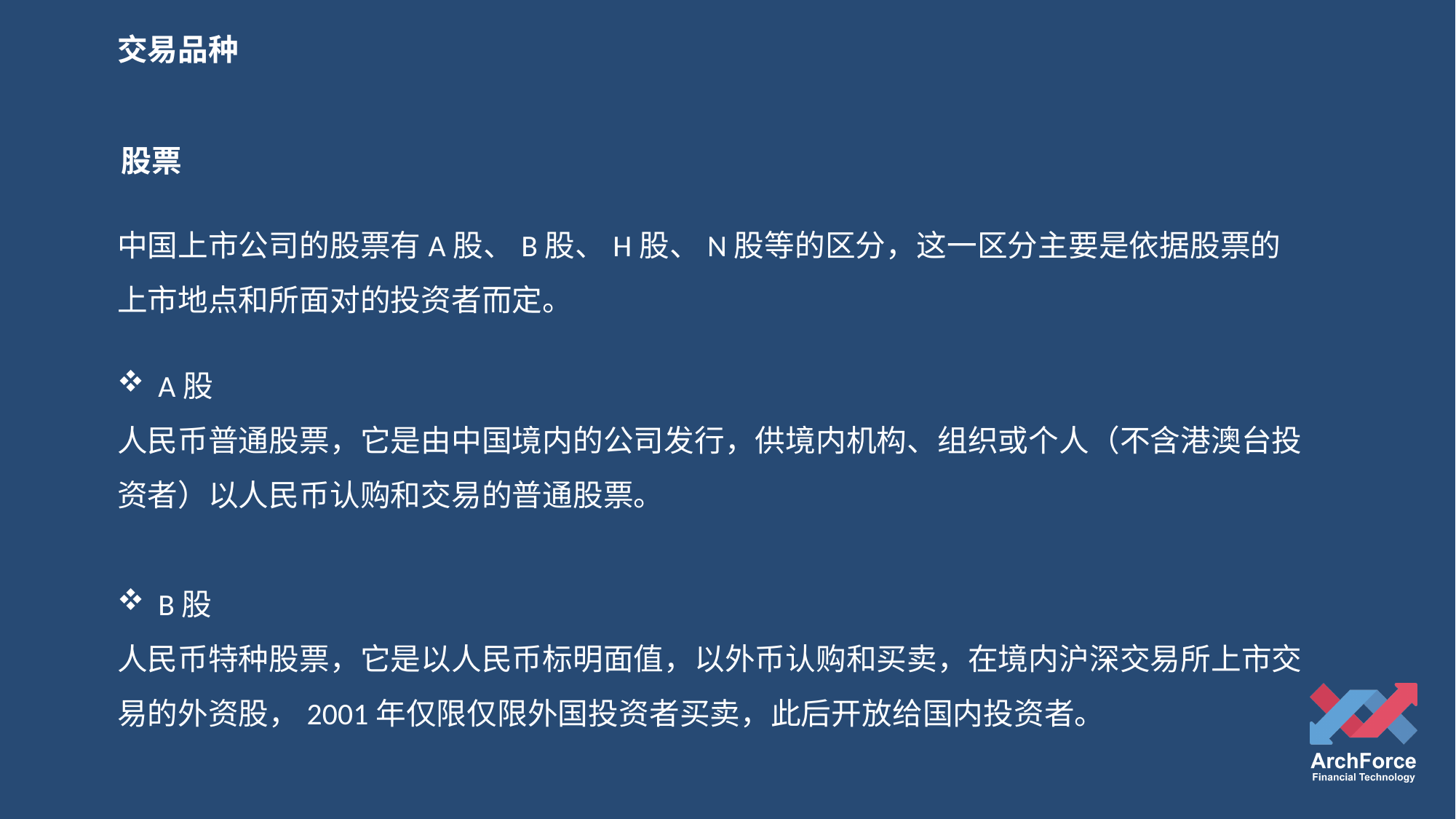

交易品种
股票
中国上市公司的股票有A股、B股、H股、N股等的区分，这一区分主要是依据股票的上市地点和所面对的投资者而定。
A股
人民币普通股票，它是由中国境内的公司发行，供境内机构、组织或个人（不含港澳台投资者）以人民币认购和交易的普通股票。

B股
人民币特种股票，它是以人民币标明面值，以外币认购和买卖，在境内沪深交易所上市交易的外资股，2001年仅限仅限外国投资者买卖，此后开放给国内投资者。